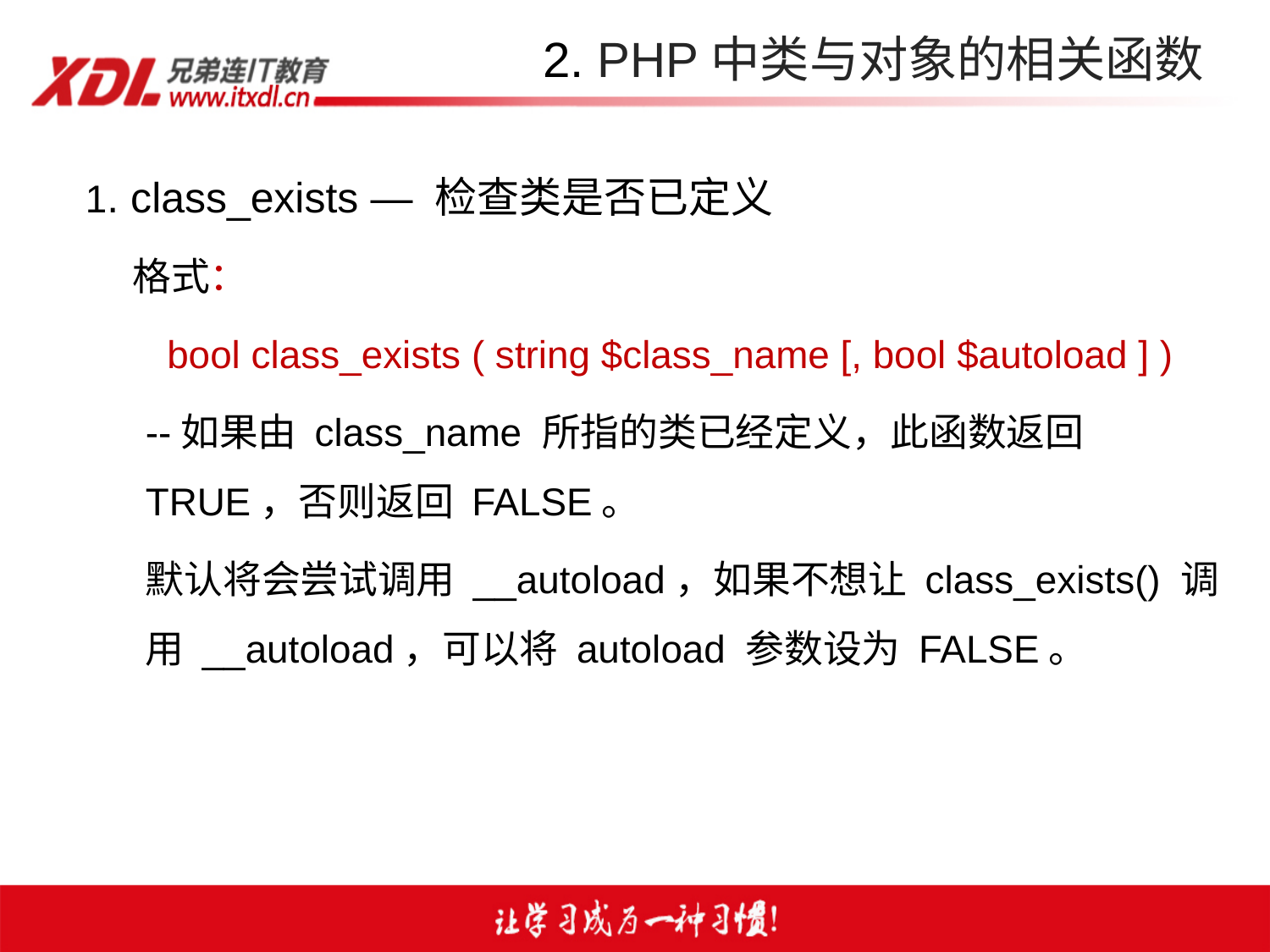

# 2. PHP中类与对象的相关函数
    1. class_exists — 检查类是否已定义
  格式：
	  bool class_exists ( string $class_name [, bool $autoload ] )
	--如果由 class_name 所指的类已经定义，此函数返回 TRUE，否则返回 FALSE。
	默认将会尝试调用 __autoload，如果不想让 class_exists() 调用 __autoload，可以将 autoload 参数设为 FALSE。